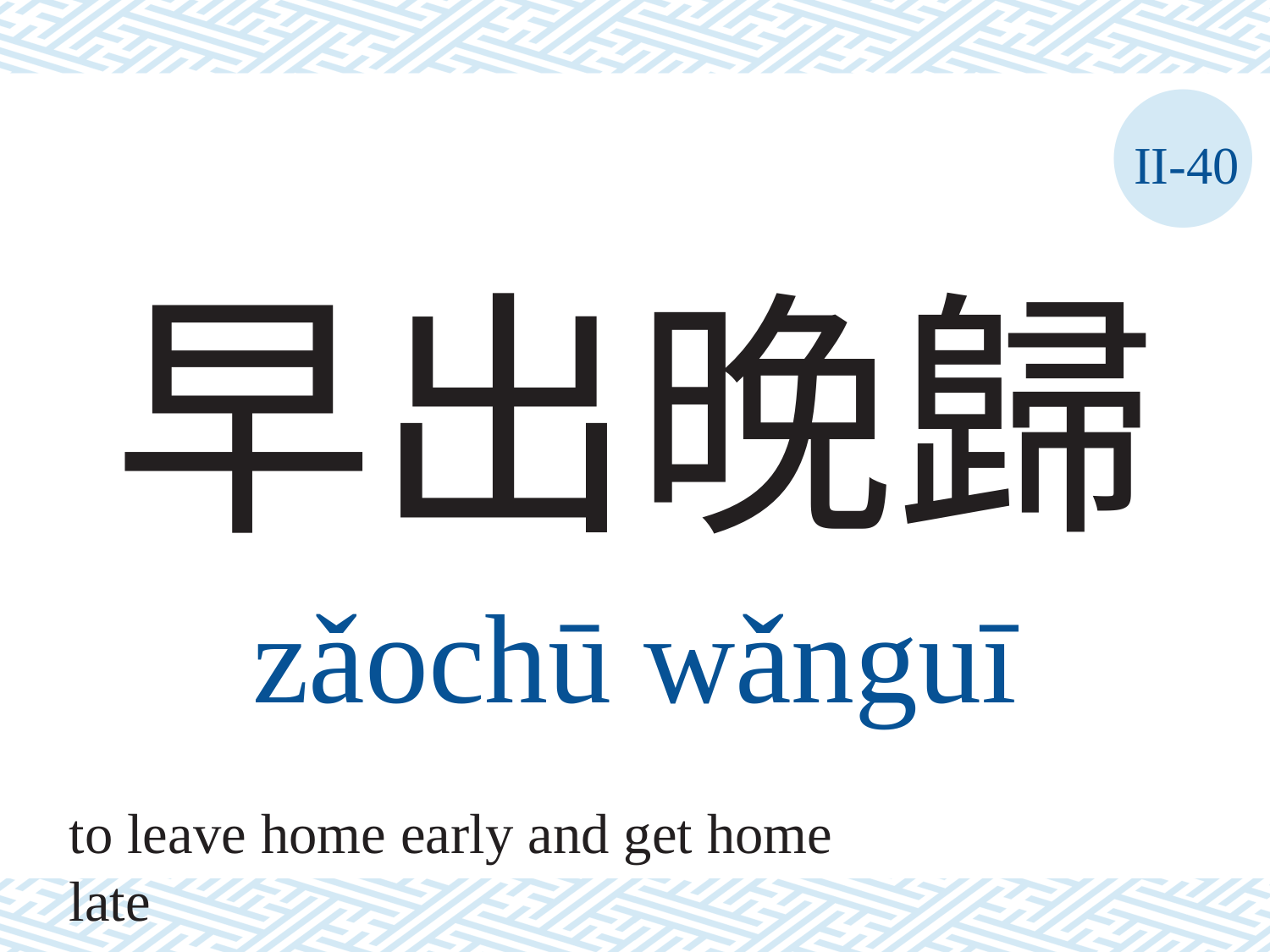

II-40
# 早出晚歸
zǎochū	wǎnguī
to leave home early and get home late